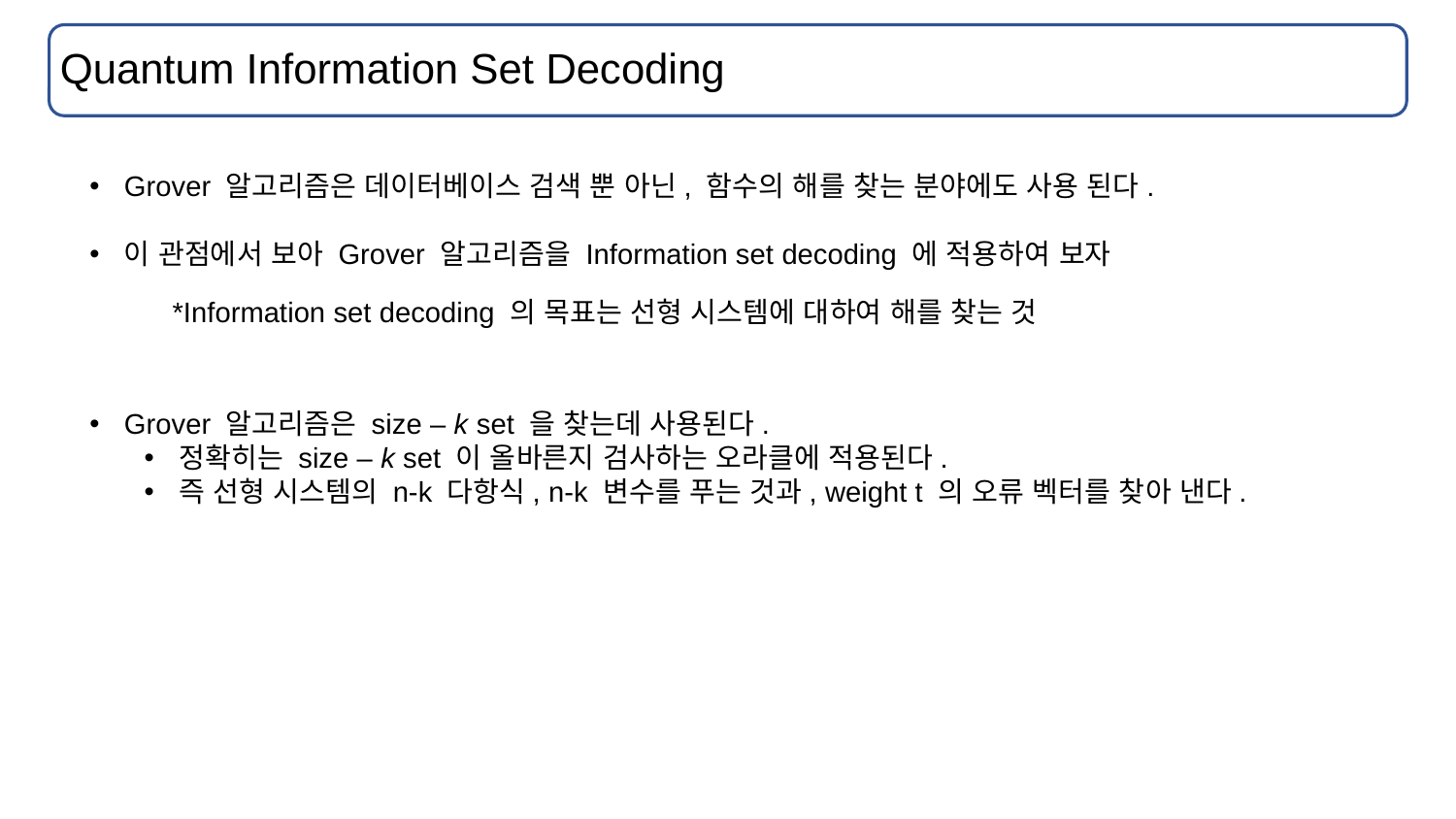

# Quantum Information Set Decoding
Grover 알고리즘은 데이터베이스 검색 뿐 아닌, 함수의 해를 찾는 분야에도 사용 된다.

이 관점에서 보아 Grover 알고리즘을 Information set decoding 에 적용하여 보자

Grover 알고리즘은 size – k set 을 찾는데 사용된다.
정확히는 size – k set 이 올바른지 검사하는 오라클에 적용된다.
즉 선형 시스템의 n-k 다항식, n-k 변수를 푸는 것과, weight t 의 오류 벡터를 찾아 낸다.
*Information set decoding 의 목표는 선형 시스템에 대하여 해를 찾는 것